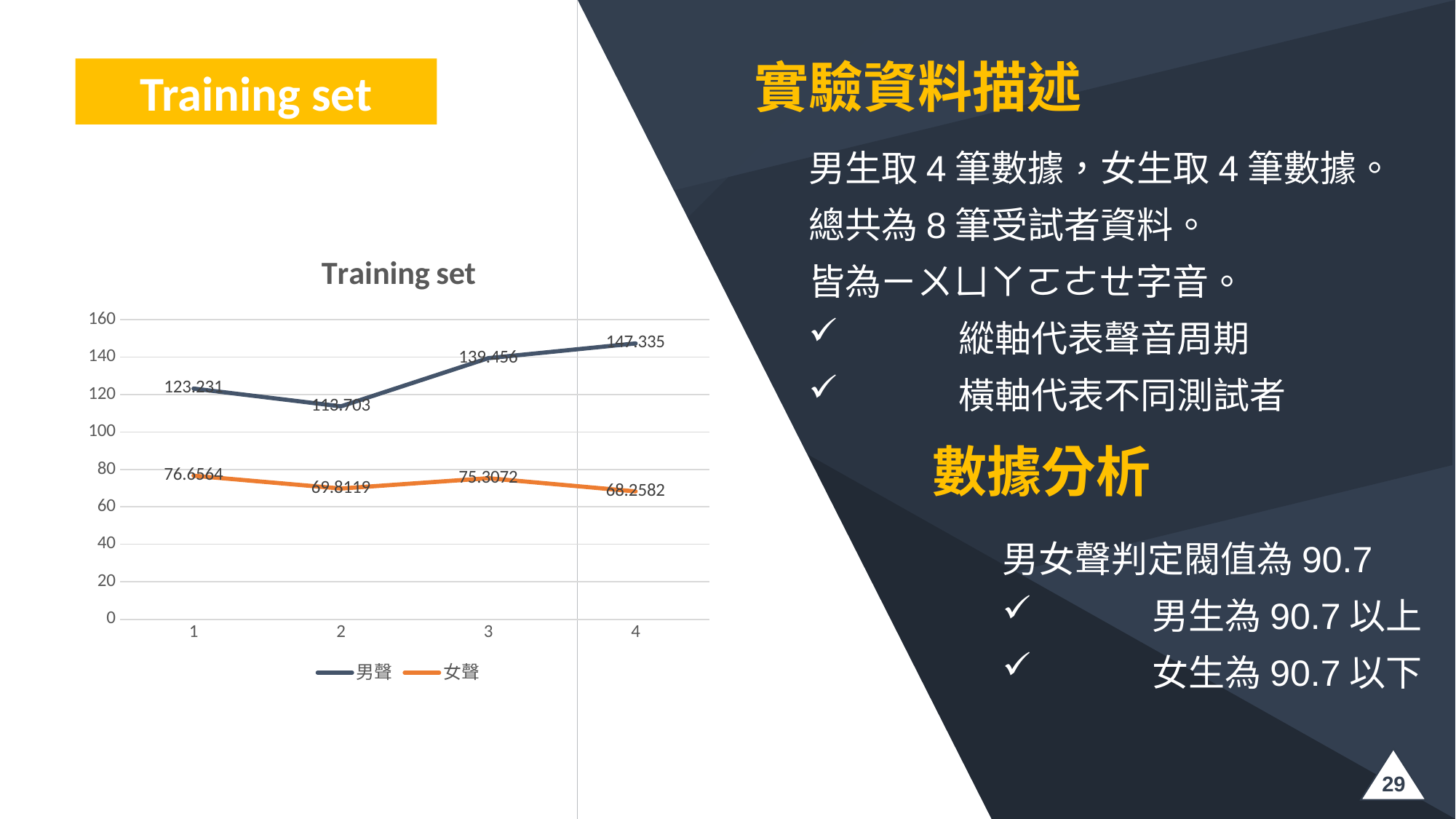

實驗資料描述
Training set
男生取4筆數據，女生取4筆數據。
總共為8筆受試者資料。
皆為ㄧㄨㄩㄚㄛㄜㄝ字音。
	縱軸代表聲音周期
	橫軸代表不同測試者

### Chart: Training set

| Category | 男聲 | 女聲 |
|---|---|---|
數據分析
男女聲判定閥值為90.7
	男生為90.7以上
	女生為90.7以下

29